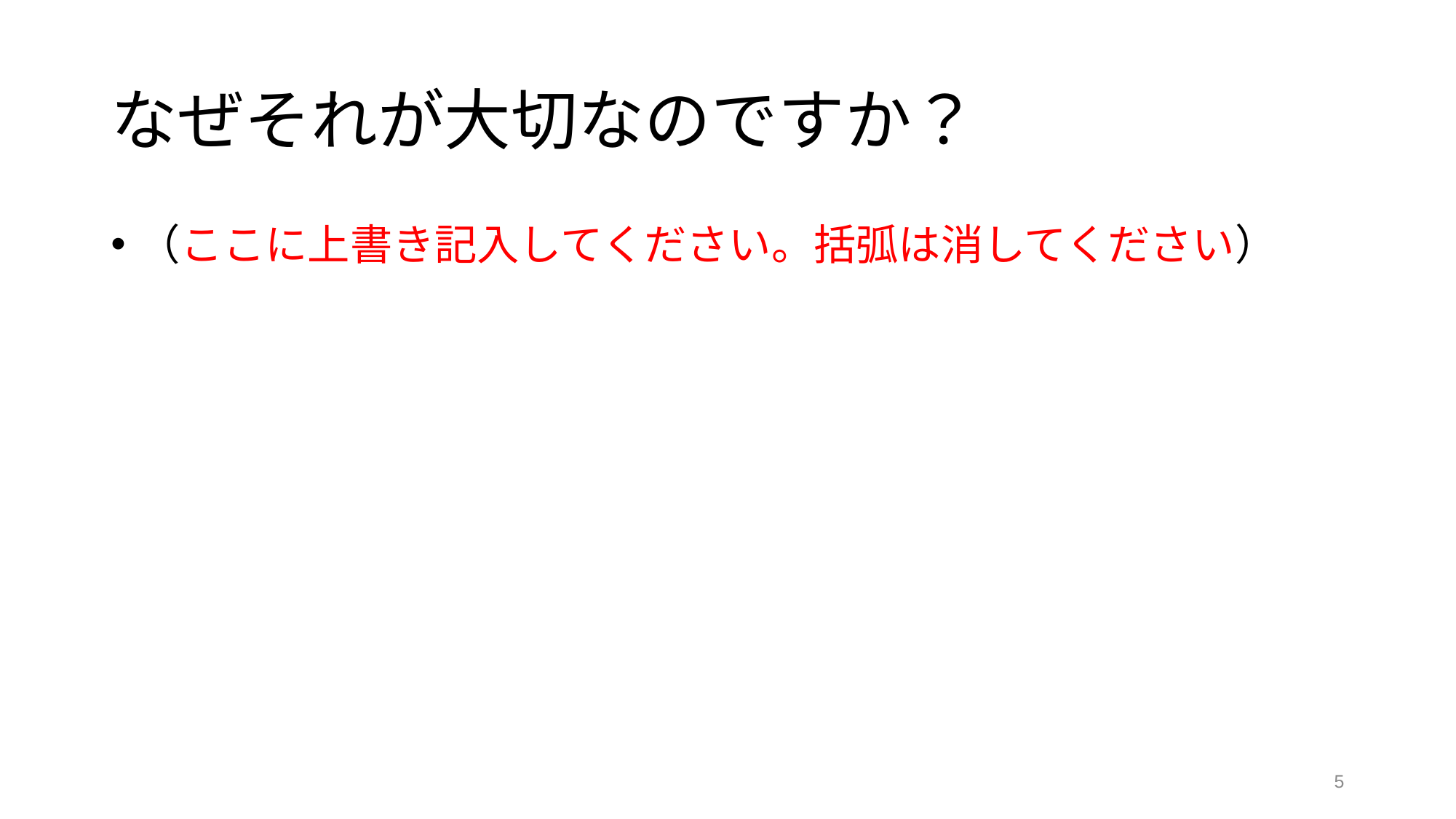

# なぜそれが大切なのですか？
（ここに上書き記入してください。括弧は消してください）
5